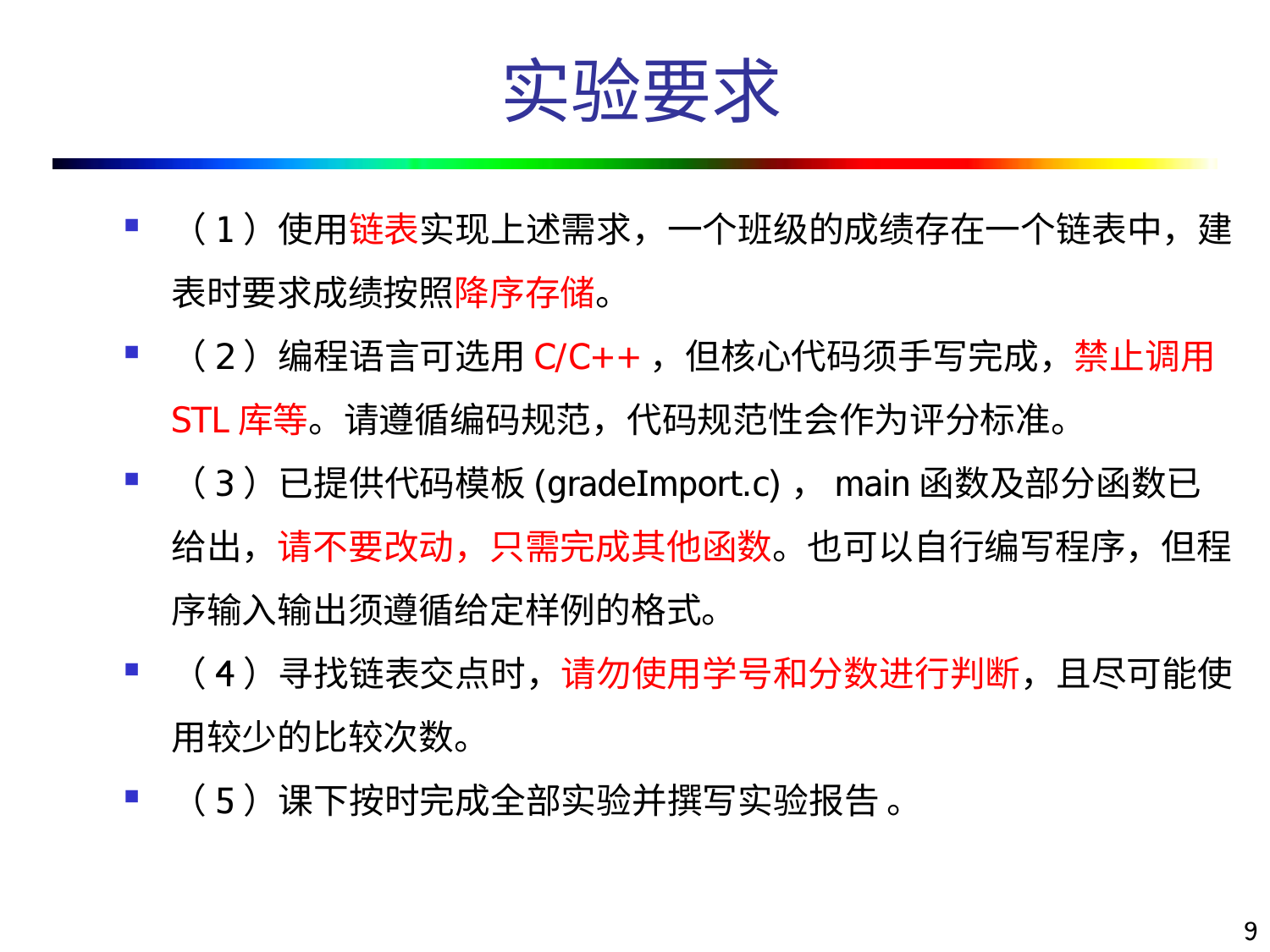

# 实验要求
（1）使用链表实现上述需求，一个班级的成绩存在一个链表中，建表时要求成绩按照降序存储。
（2）编程语言可选用C/C++，但核心代码须手写完成，禁止调用STL库等。请遵循编码规范，代码规范性会作为评分标准。
（3）已提供代码模板(gradeImport.c)，main函数及部分函数已给出，请不要改动，只需完成其他函数。也可以自行编写程序，但程序输入输出须遵循给定样例的格式。
（4）寻找链表交点时，请勿使用学号和分数进行判断，且尽可能使用较少的比较次数。
（5）课下按时完成全部实验并撰写实验报告 。
9